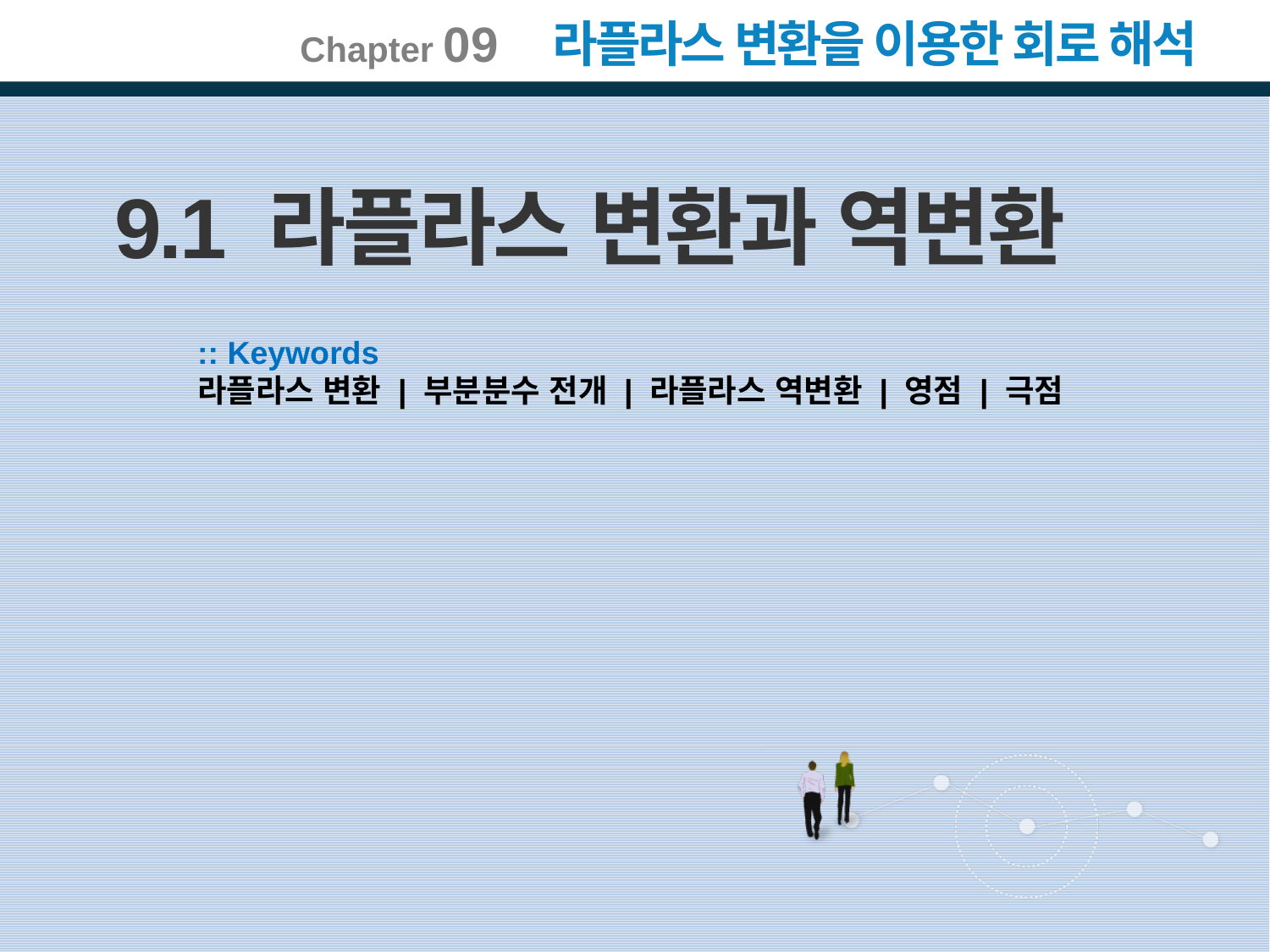

9.1 라플라스 변환과 역변환
:: Keywords
라플라스 변환 | 부분분수 전개 | 라플라스 역변환 | 영점 | 극점